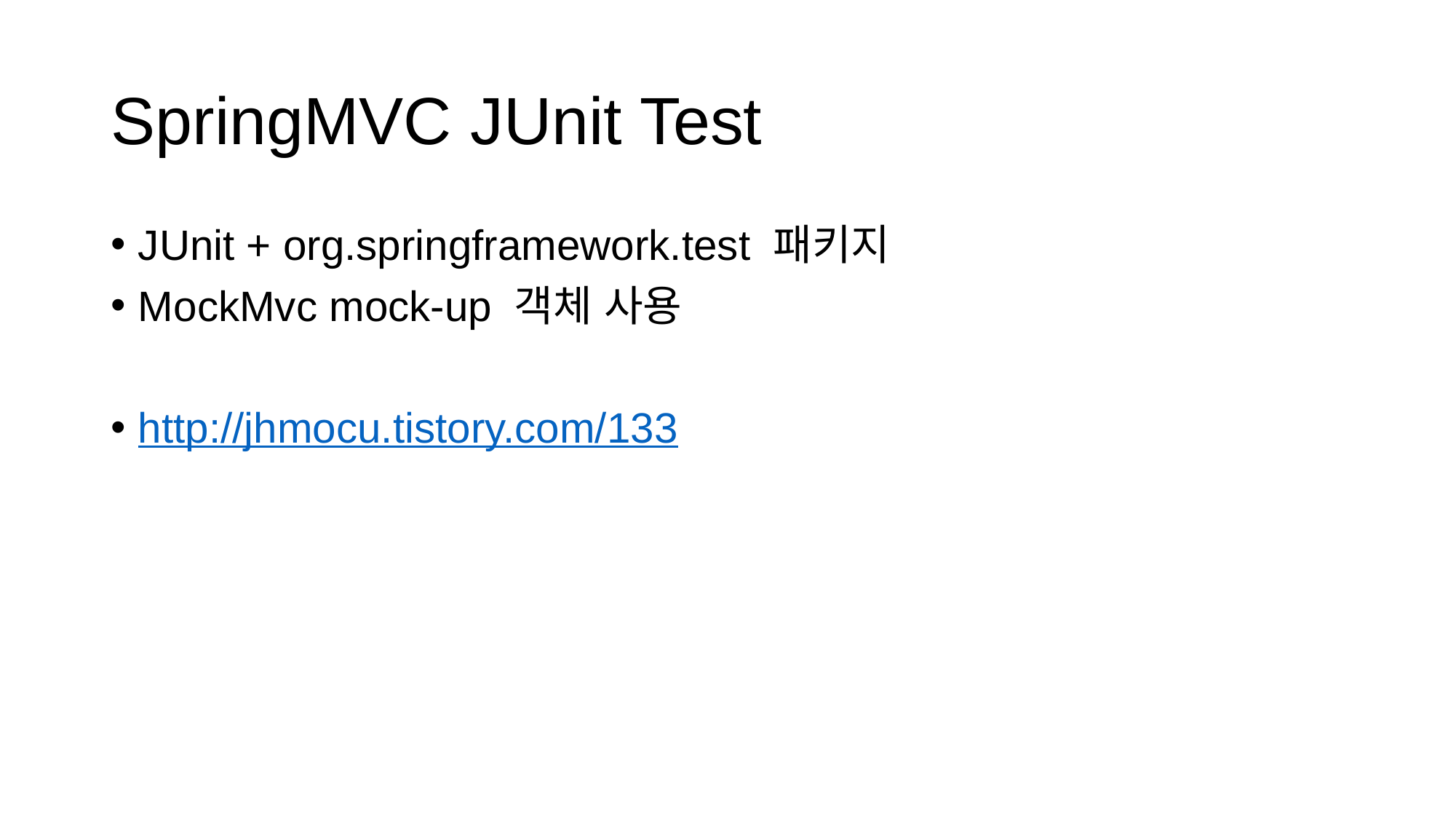

# SpringMVC JUnit Test
JUnit + org.springframework.test 패키지
MockMvc mock-up 객체 사용

http://jhmocu.tistory.com/133